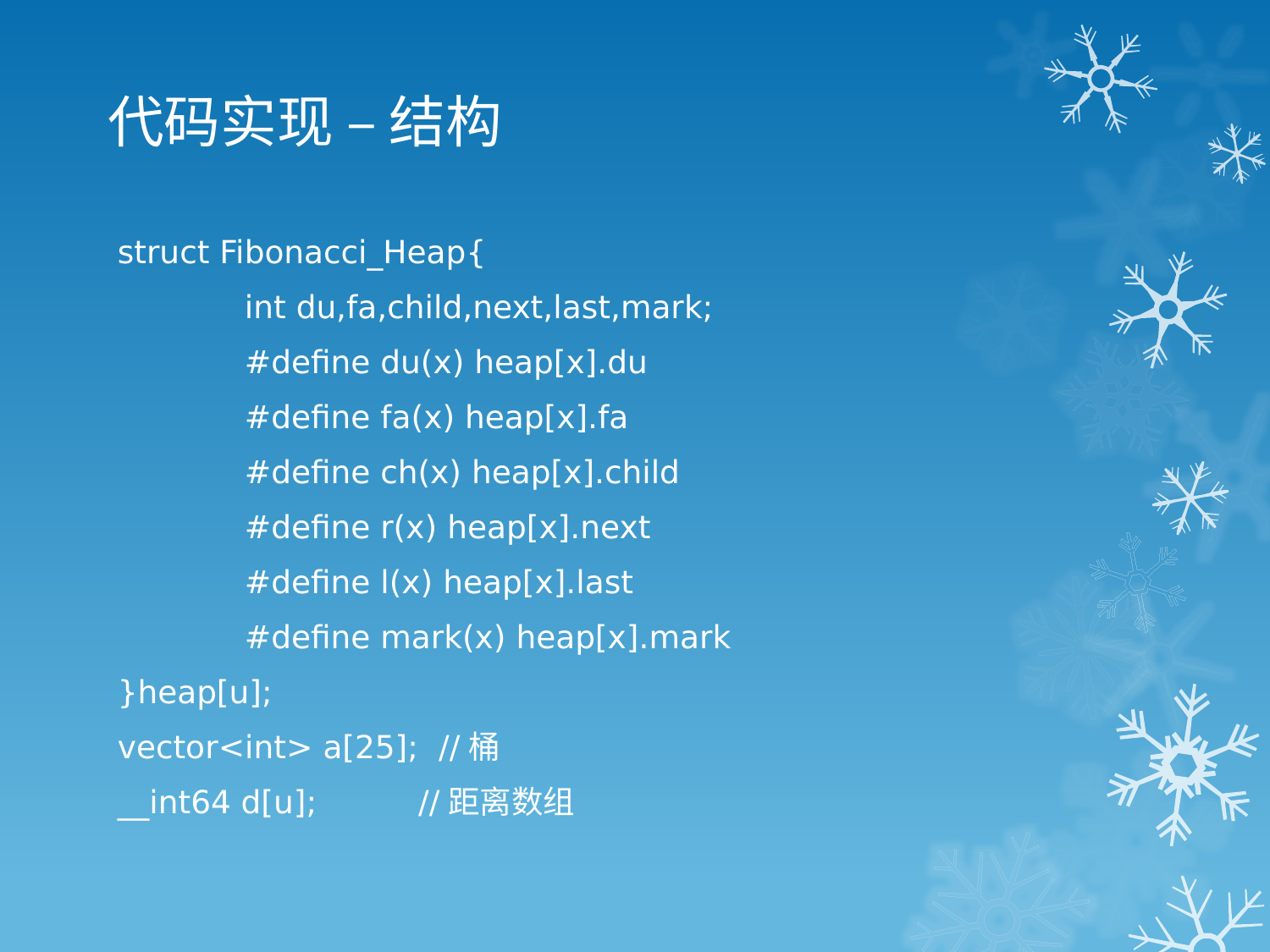

# 代码实现 – 结构
struct Fibonacci_Heap{
	int du,fa,child,next,last,mark;
	#define du(x) heap[x].du
	#define fa(x) heap[x].fa
	#define ch(x) heap[x].child
	#define r(x) heap[x].next
	#define l(x) heap[x].last
	#define mark(x) heap[x].mark
}heap[u];
vector<int> a[25];  //桶
__int64 d[u];          //距离数组